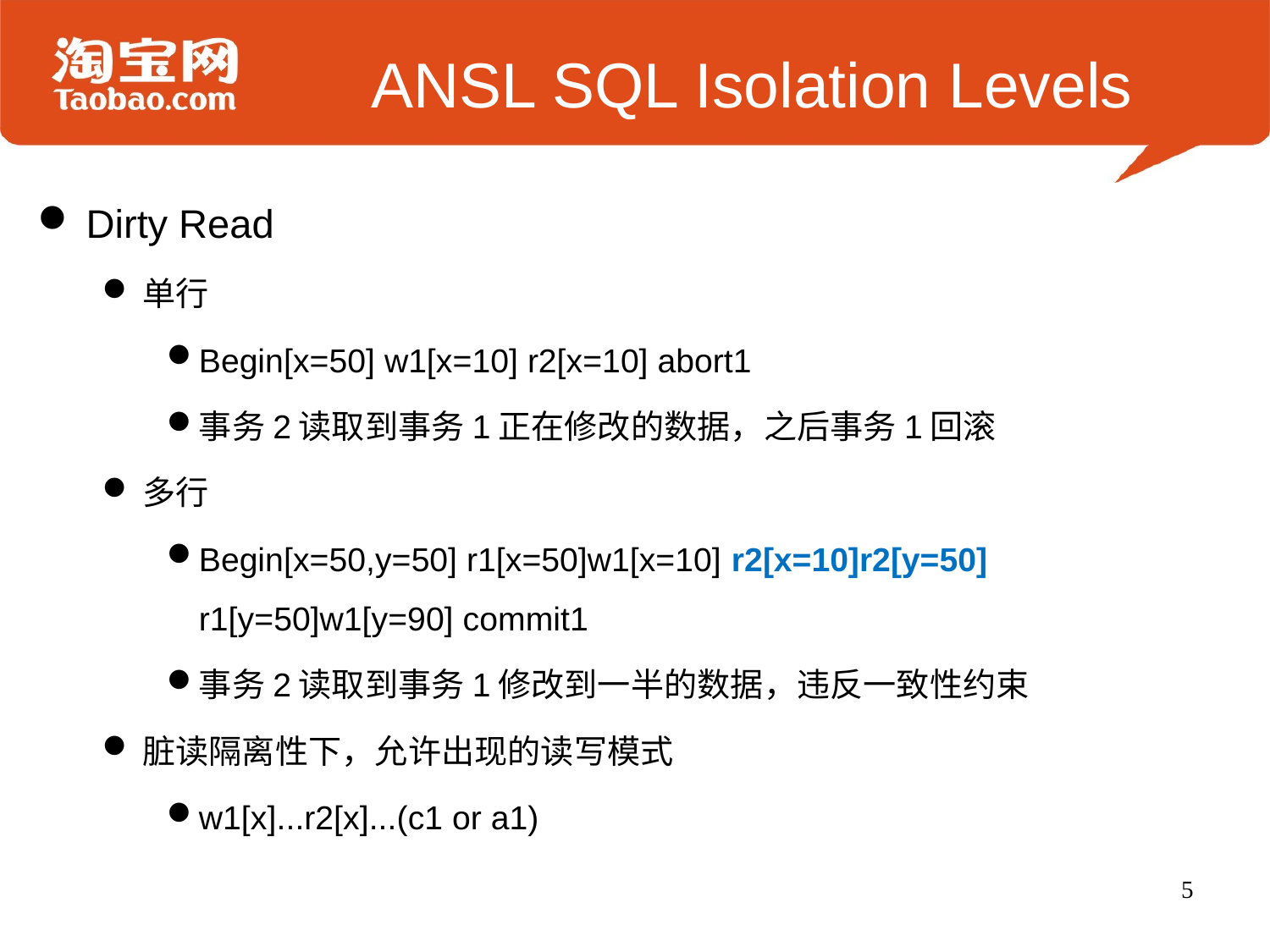

# ANSL SQL Isolation Levels
Dirty Read
单行
Begin[x=50] w1[x=10] r2[x=10] abort1
事务2读取到事务1正在修改的数据，之后事务1回滚
多行
Begin[x=50,y=50] r1[x=50]w1[x=10] r2[x=10]r2[y=50] r1[y=50]w1[y=90] commit1
事务2读取到事务1修改到一半的数据，违反一致性约束
脏读隔离性下，允许出现的读写模式
w1[x]...r2[x]...(c1 or a1)
5